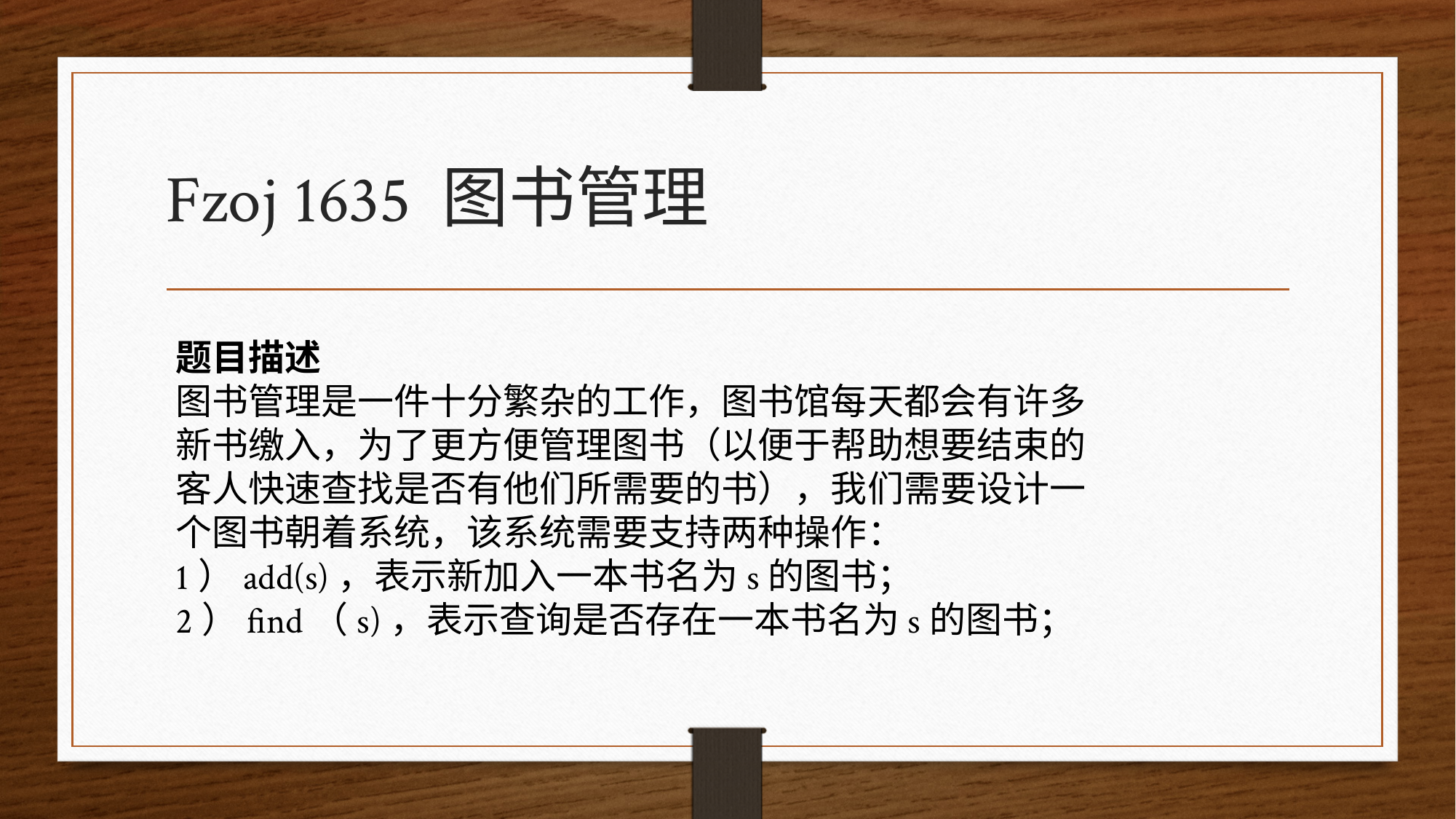

# Fzoj 1635 图书管理
题目描述
图书管理是一件十分繁杂的工作，图书馆每天都会有许多新书缴入，为了更方便管理图书（以便于帮助想要结束的客人快速查找是否有他们所需要的书），我们需要设计一个图书朝着系统，该系统需要支持两种操作：
1）add(s)，表示新加入一本书名为s的图书；
2）find（s)，表示查询是否存在一本书名为s的图书；